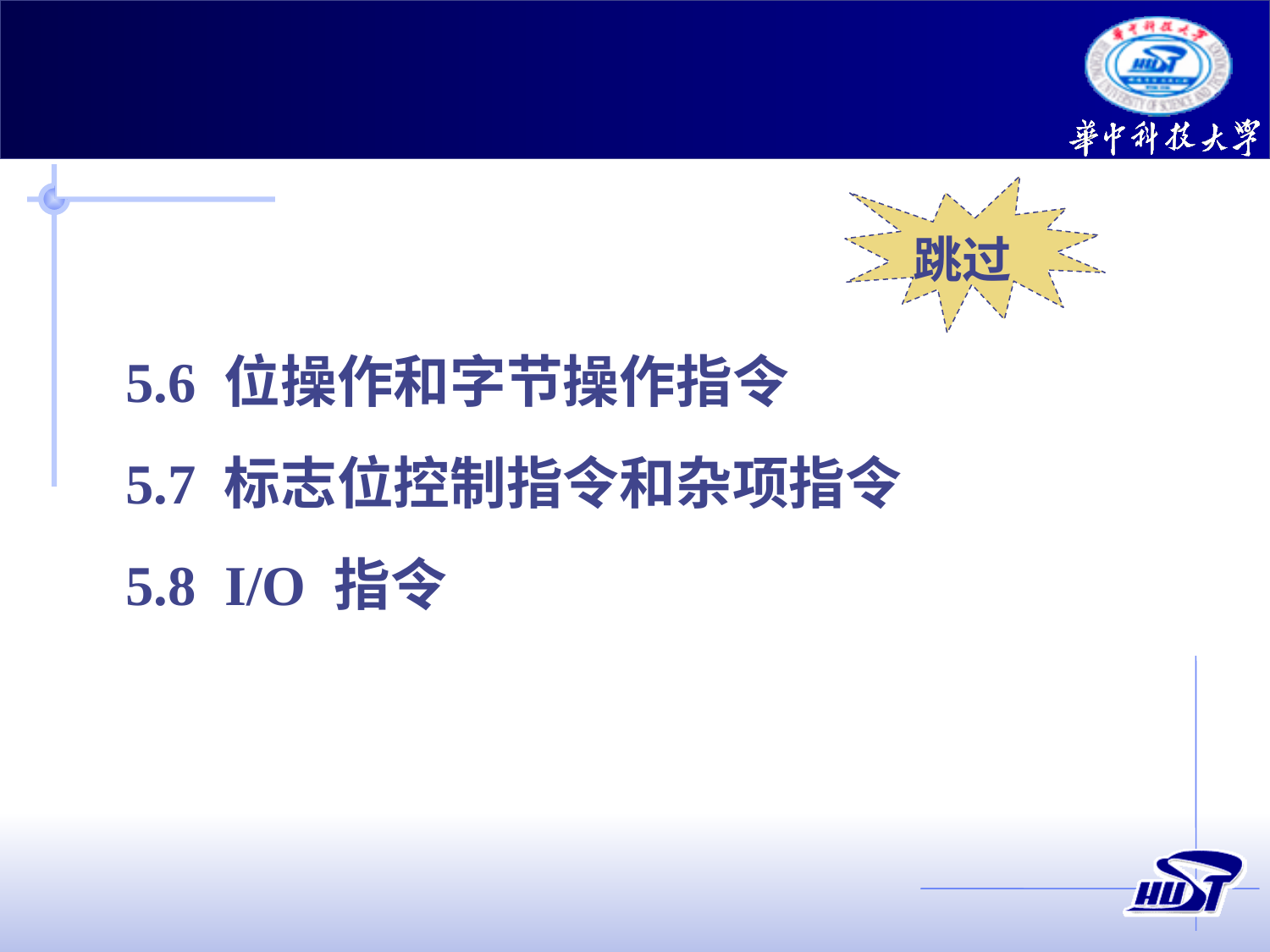

跳过
5.6 位操作和字节操作指令
5.7 标志位控制指令和杂项指令
5.8  I/O 指令